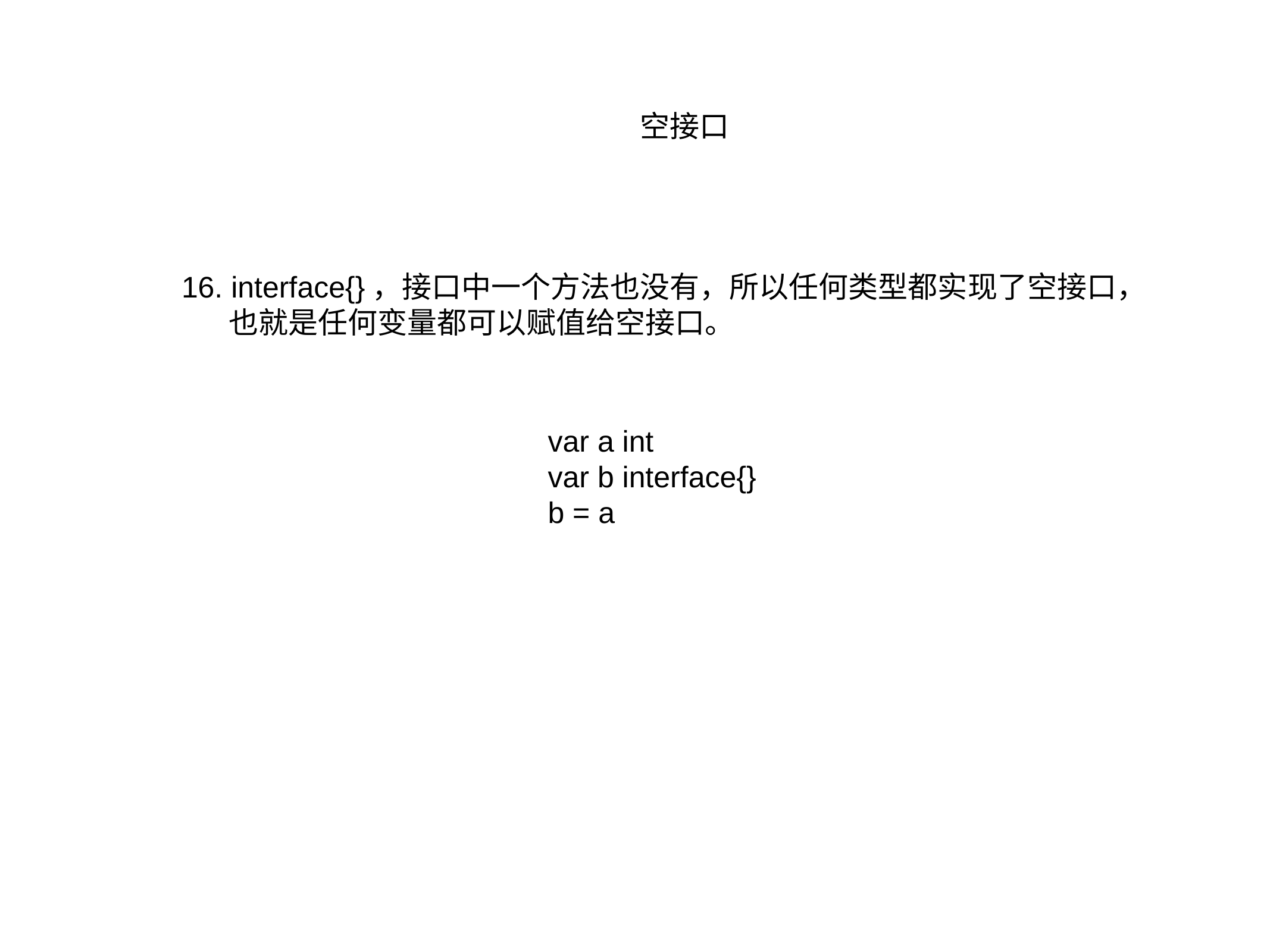

空接口
16. interface{}，接口中一个方法也没有，所以任何类型都实现了空接口，
      也就是任何变量都可以赋值给空接口。
var a int
var b interface{}
b = a